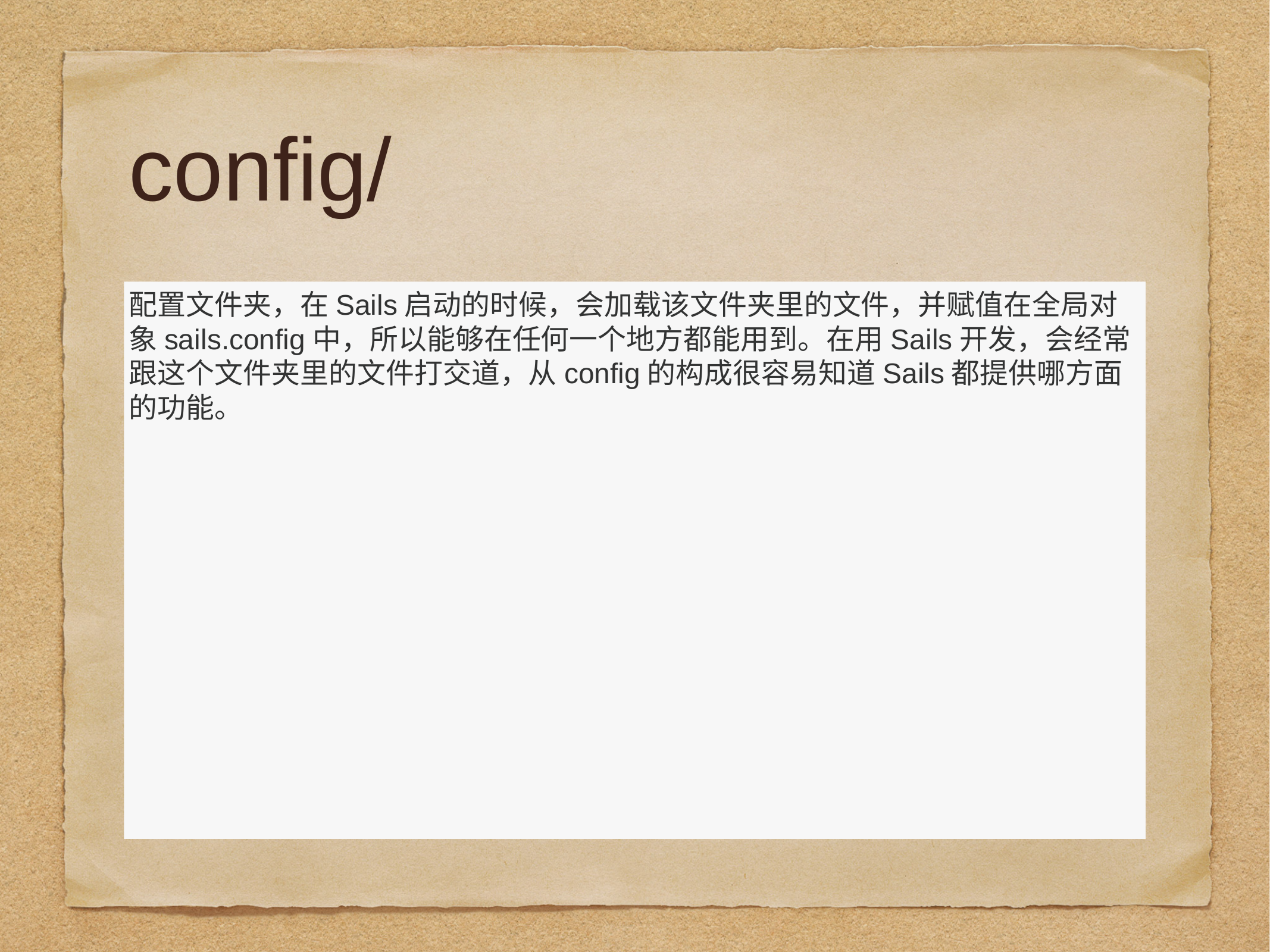

# config/
配置文件夹，在Sails启动的时候，会加载该文件夹里的文件，并赋值在全局对象sails.config中，所以能够在任何一个地方都能用到。在用Sails开发，会经常跟这个文件夹里的文件打交道，从config的构成很容易知道Sails都提供哪方面的功能。